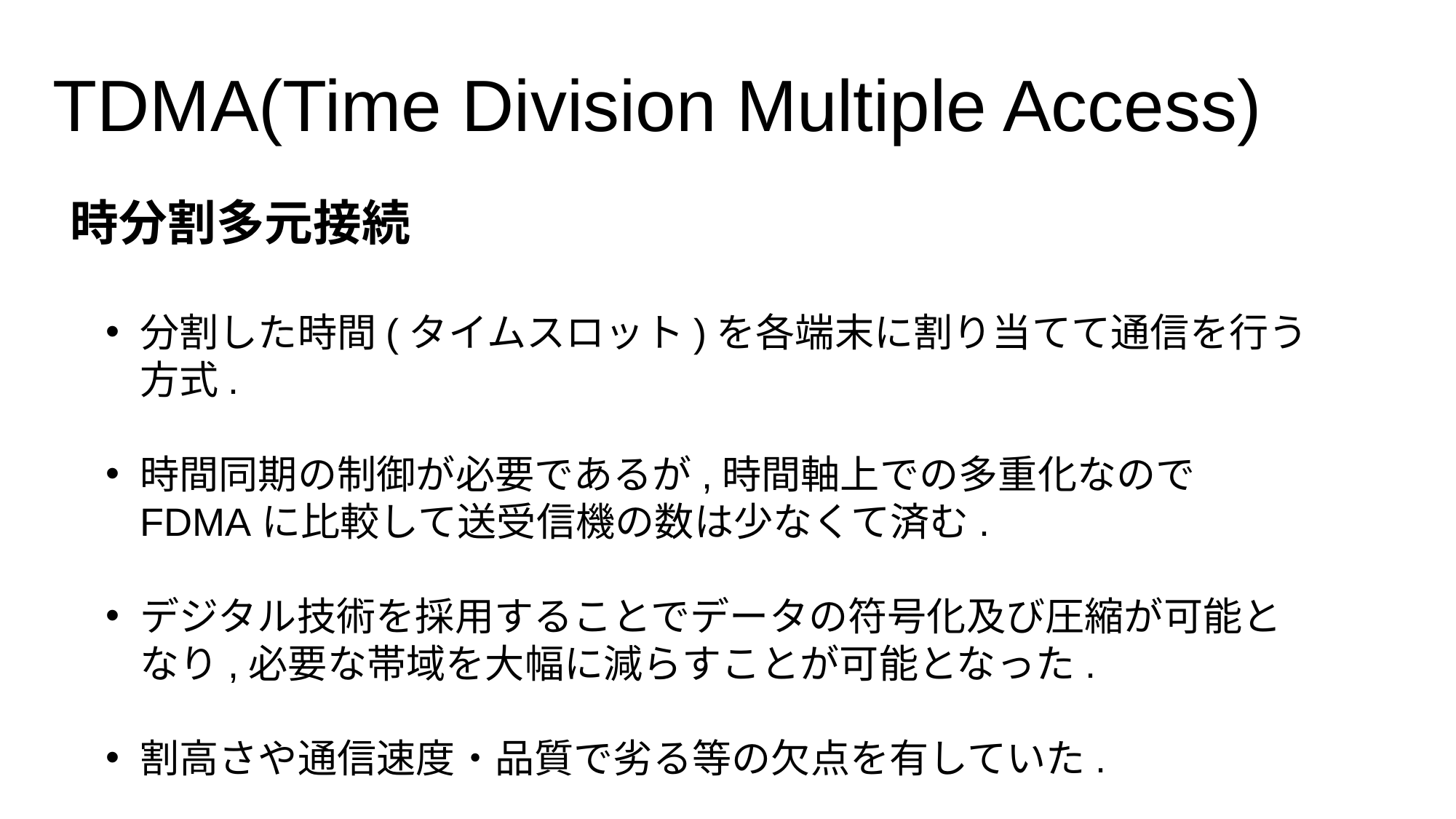

# TDMA(Time Division Multiple Access)
時分割多元接続
分割した時間(タイムスロット)を各端末に割り当てて通信を行う方式.

時間同期の制御が必要であるが,時間軸上での多重化なのでFDMAに比較して送受信機の数は少なくて済む.

デジタル技術を採用することでデータの符号化及び圧縮が可能となり,必要な帯域を大幅に減らすことが可能となった.

割高さや通信速度・品質で劣る等の欠点を有していた.